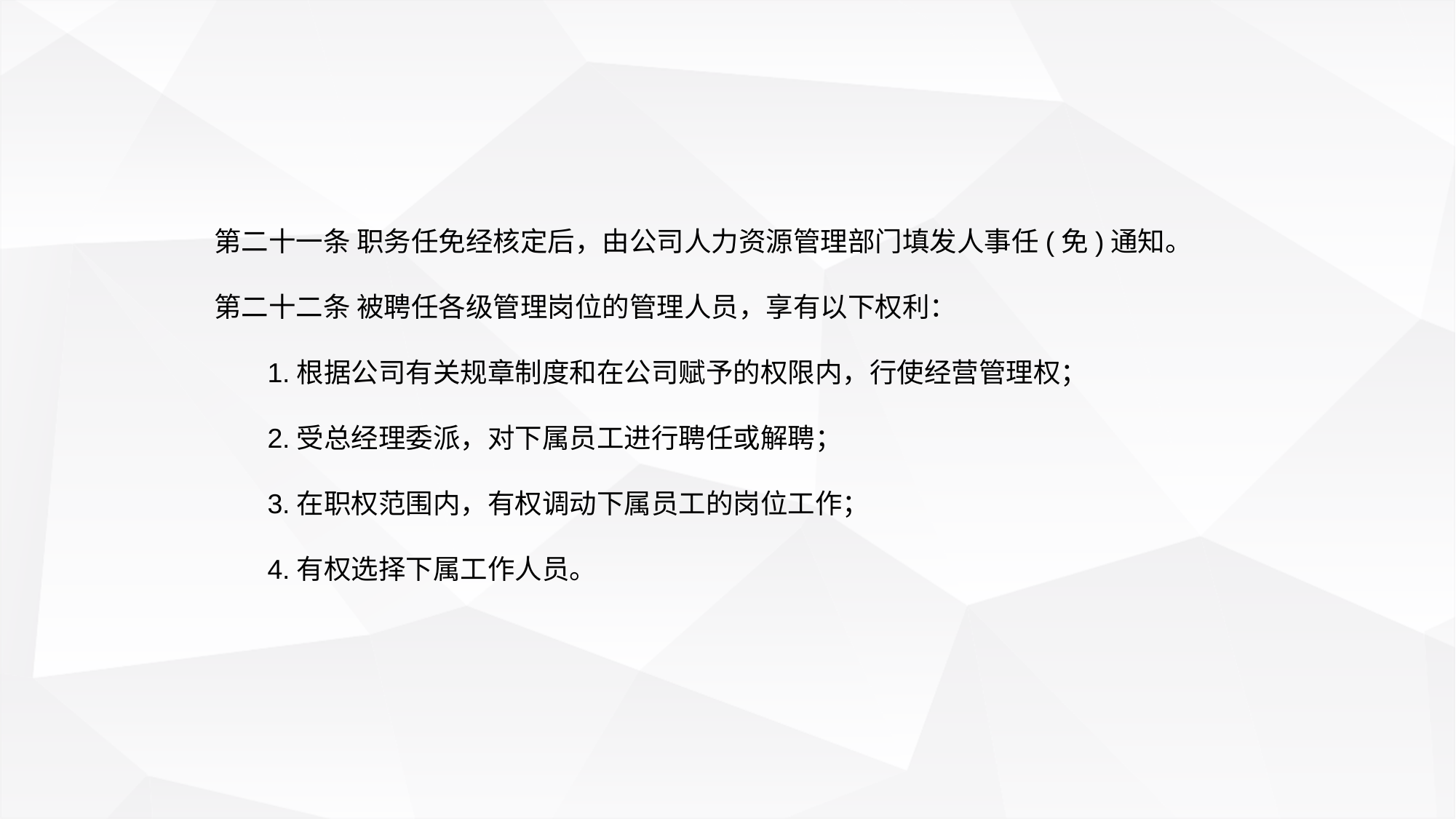

第二十一条 职务任免经核定后，由公司人力资源管理部门填发人事任(免)通知。
        第二十二条 被聘任各级管理岗位的管理人员，享有以下权利：
1.根据公司有关规章制度和在公司赋予的权限内，行使经营管理权；
2.受总经理委派，对下属员工进行聘任或解聘；
3.在职权范围内，有权调动下属员工的岗位工作；
4.有权选择下属工作人员。